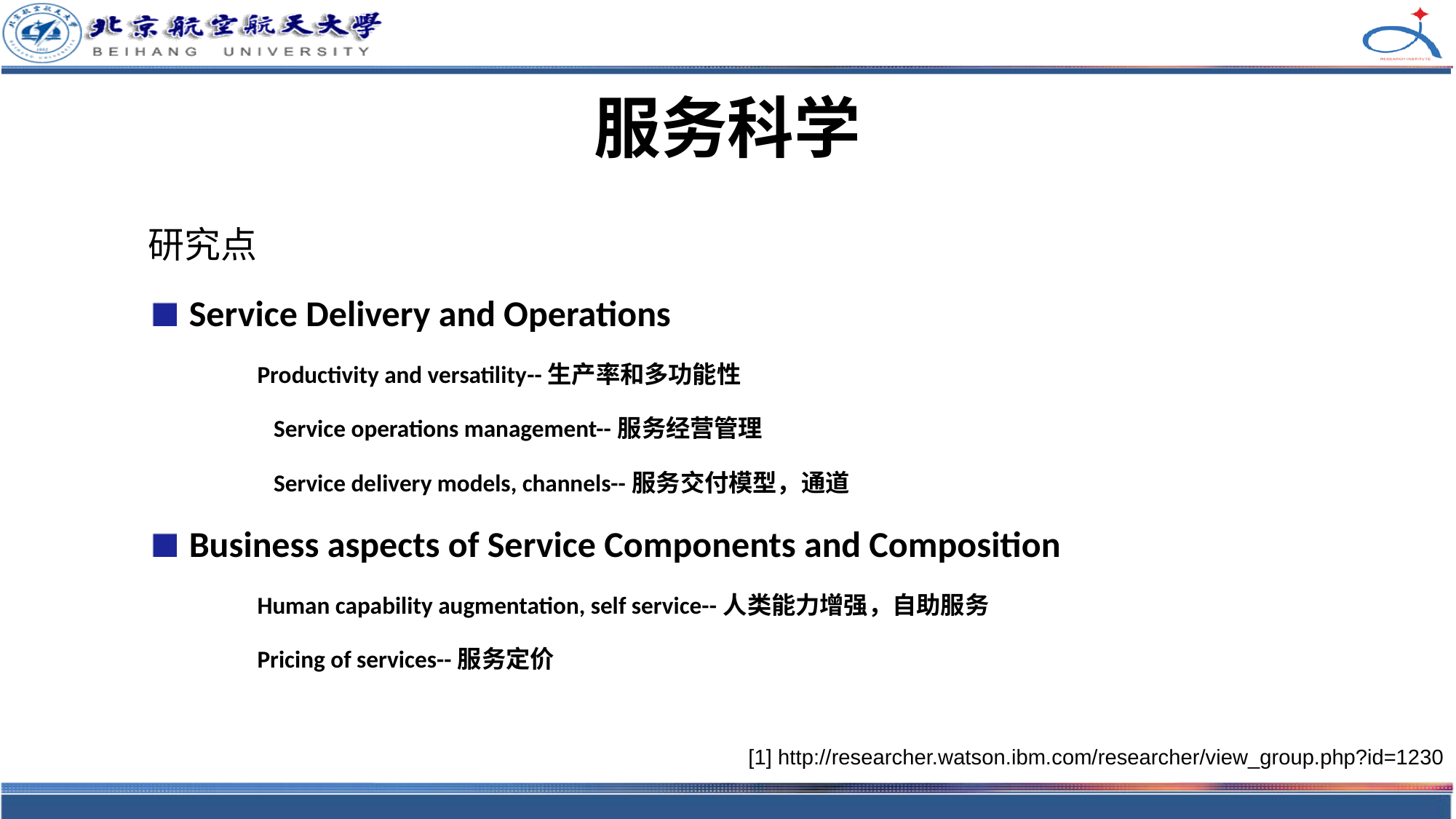

# 服务科学
研究点
Service Delivery and Operations
Productivity and versatility--生产率和多功能性
   Service operations management--服务经营管理
   Service delivery models, channels--服务交付模型，通道
Business aspects of Service Components and Composition
Human capability augmentation, self service--人类能力增强，自助服务
Pricing of services--服务定价

[1] http://researcher.watson.ibm.com/researcher/view_group.php?id=1230